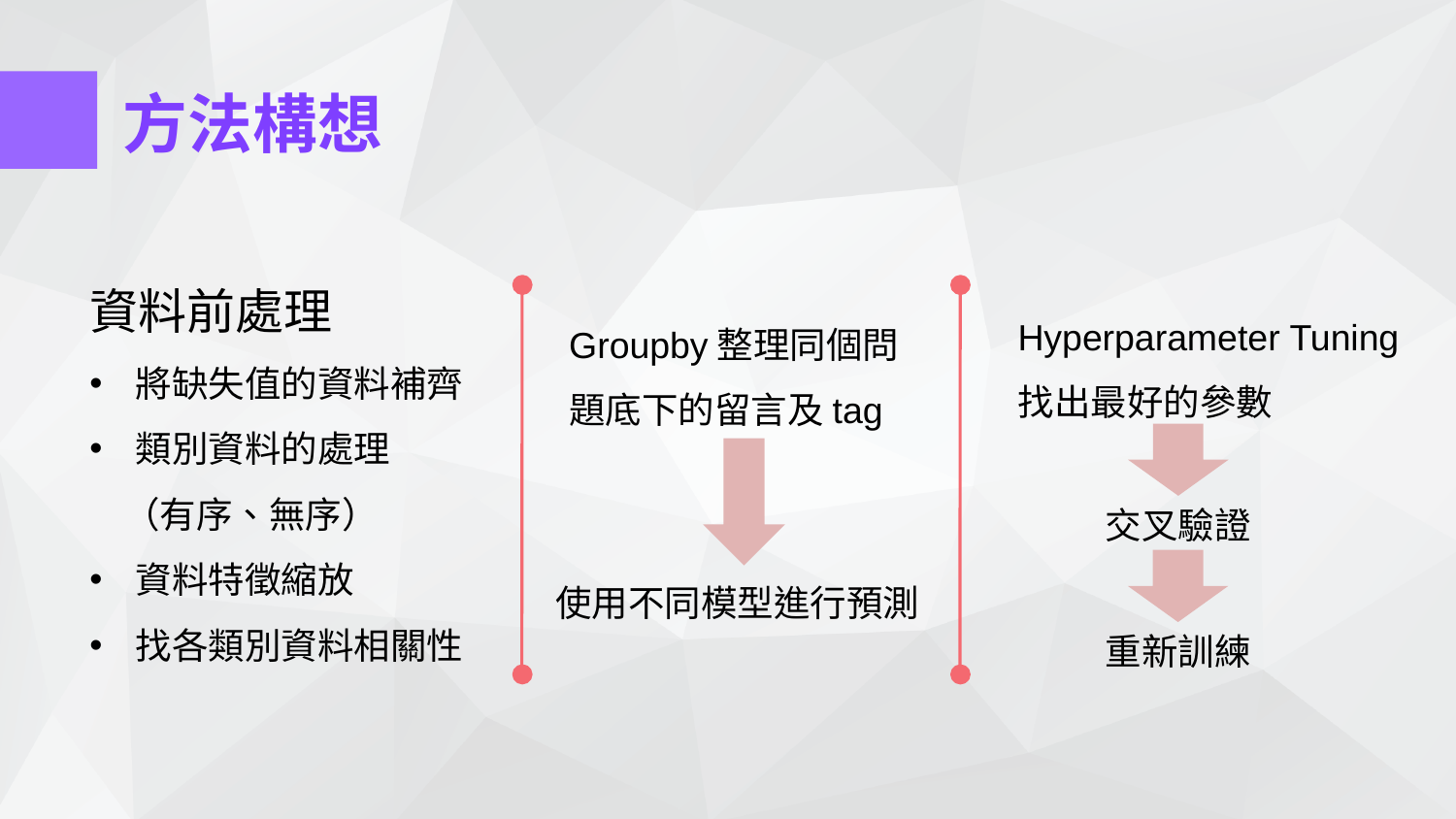

方法構想
資料前處理
將缺失值的資料補齊
類別資料的處理
   （有序、無序）
資料特徵縮放
找各類別資料相關性
Hyperparameter Tuning
找出最好的參數
Groupby整理同個問題底下的留言及tag

交叉驗證

使用不同模型進行預測
重新訓練